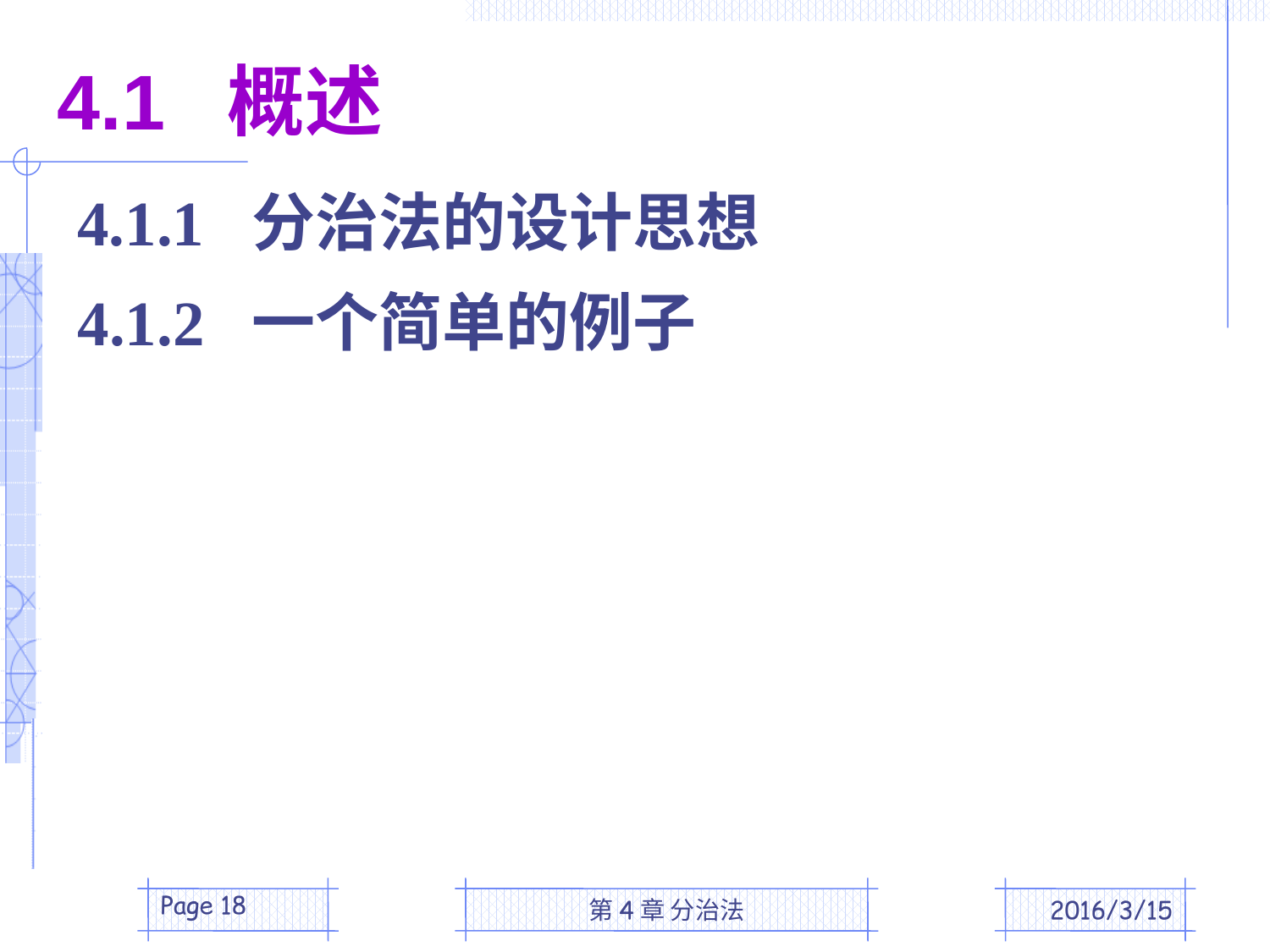

4.1  概述
4.1.1  分治法的设计思想
4.1.2  一个简单的例子
Page 18
第4章 分治法
2016/3/15